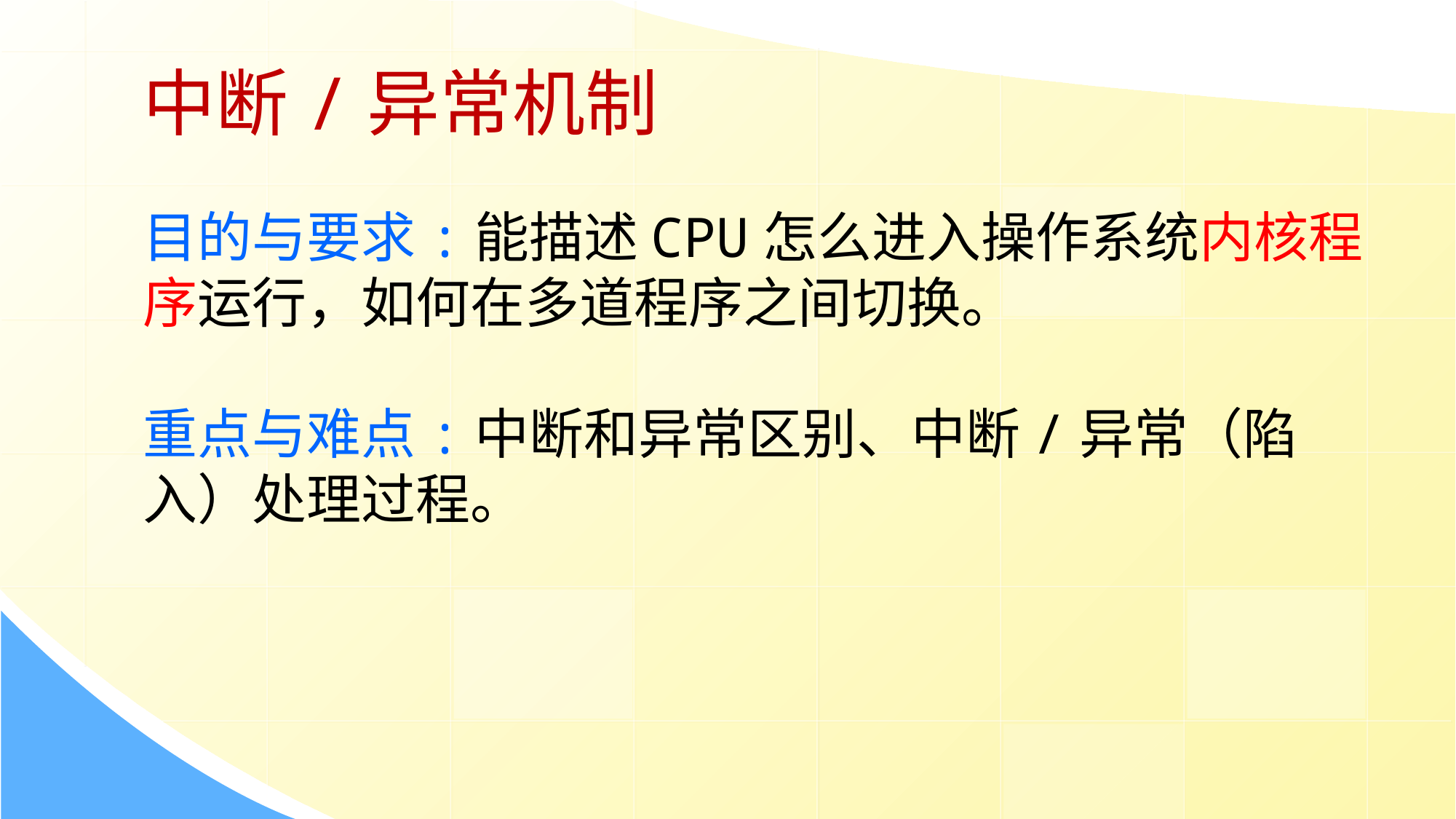

中断/异常机制

目的与要求:能描述CPU怎么进入操作系统内核程序运行，如何在多道程序之间切换。

重点与难点:中断和异常区别、中断/异常（陷入）处理过程。